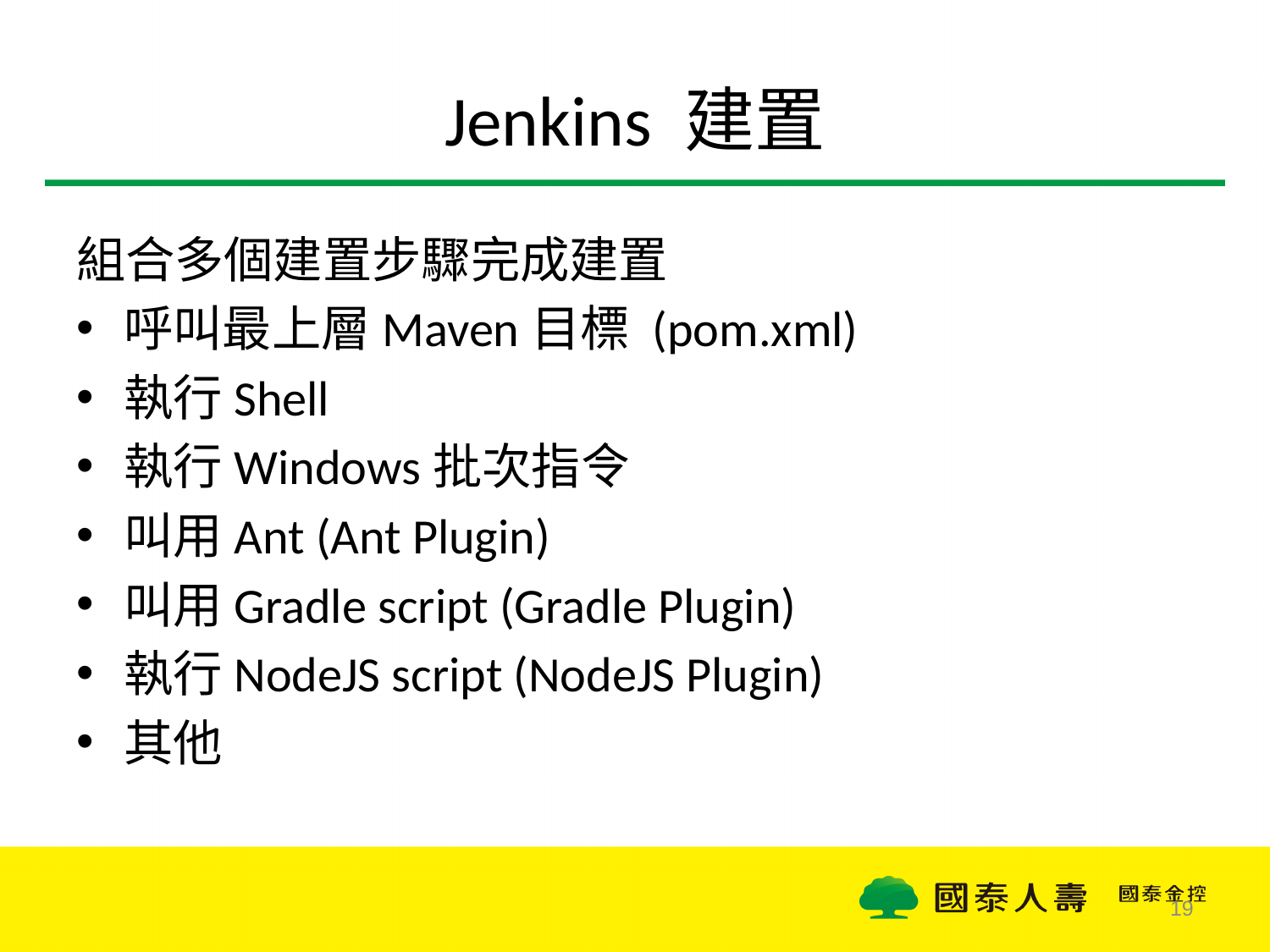

# Jenkins 建置

組合多個建置步驟完成建置
呼叫最上層Maven目標 (pom.xml)
執行Shell
執行Windows批次指令
叫用Ant (Ant Plugin)
叫用Gradle script (Gradle Plugin)
執行NodeJS script (NodeJS Plugin)
其他
19